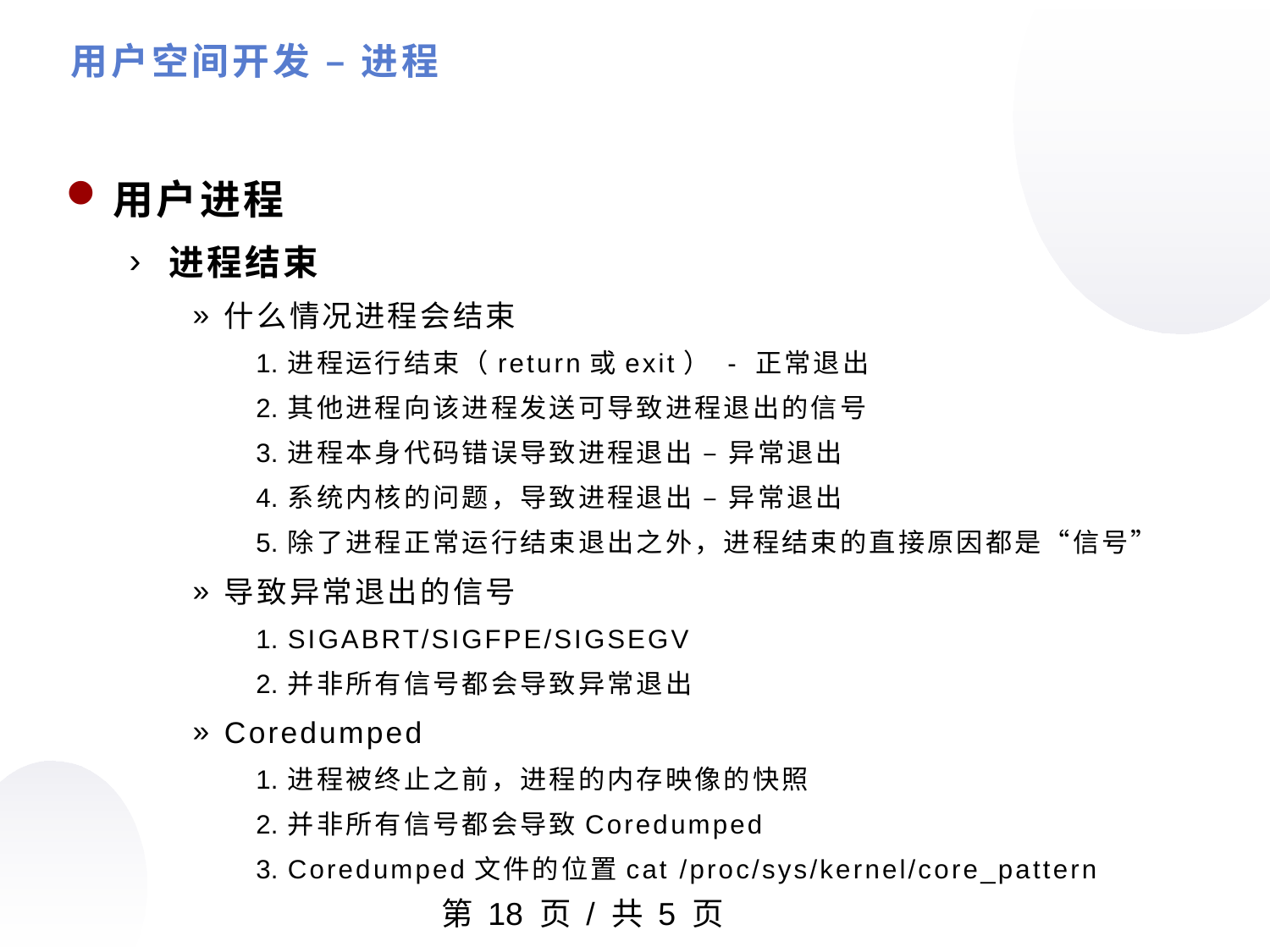

用户空间开发 – 进程

用户进程
进程结束
什么情况进程会结束
进程运行结束（return或exit） - 正常退出
其他进程向该进程发送可导致进程退出的信号
进程本身代码错误导致进程退出 – 异常退出
系统内核的问题，导致进程退出 – 异常退出
除了进程正常运行结束退出之外，进程结束的直接原因都是“信号”
导致异常退出的信号
SIGABRT/SIGFPE/SIGSEGV
并非所有信号都会导致异常退出
Coredumped
进程被终止之前，进程的内存映像的快照
并非所有信号都会导致Coredumped
Coredumped文件的位置cat /proc/sys/kernel/core_pattern

第 18 页 / 共 5 页